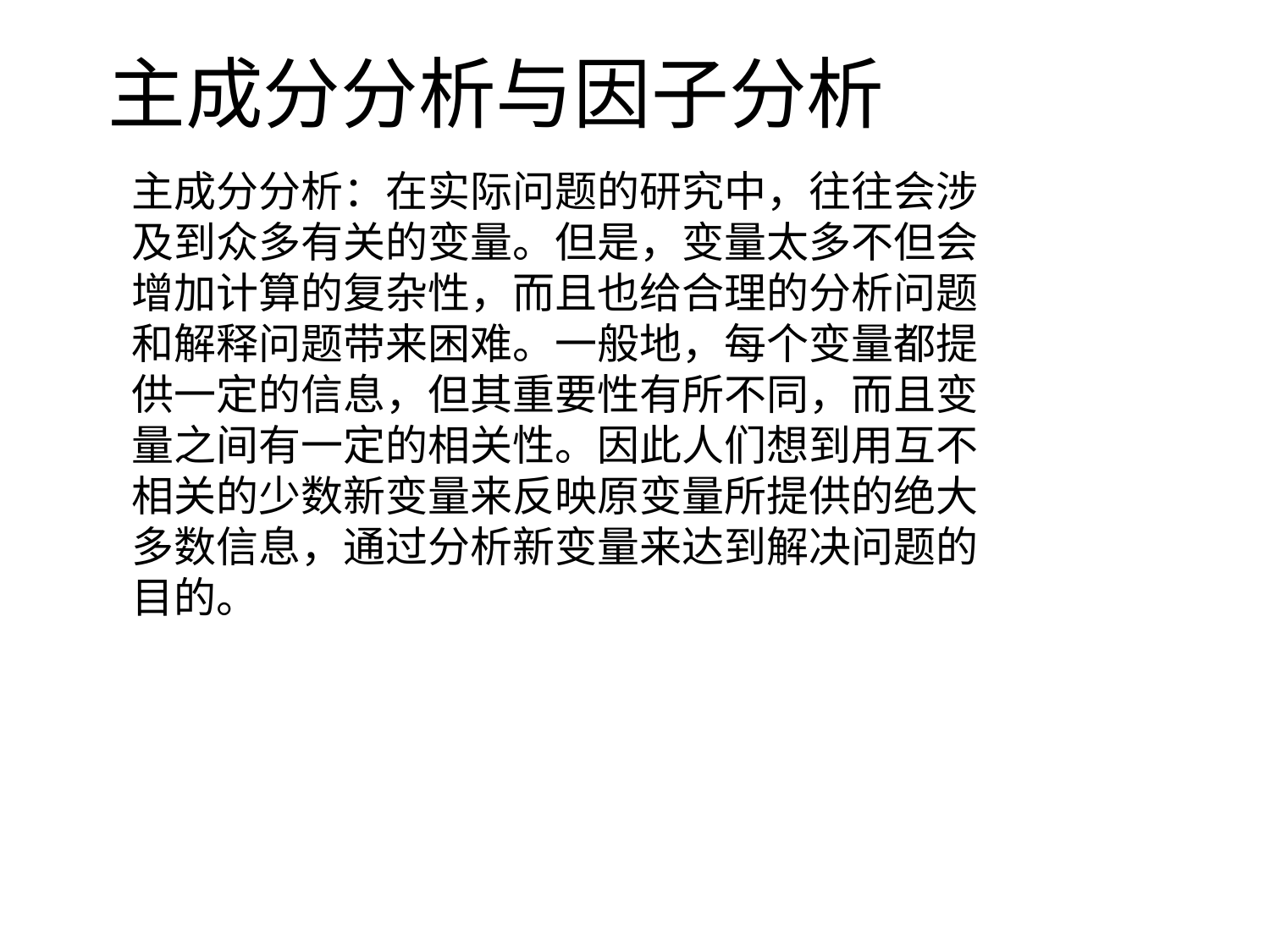

# 主成分分析与因子分析
主成分分析：在实际问题的研究中，往往会涉及到众多有关的变量。但是，变量太多不但会增加计算的复杂性，而且也给合理的分析问题和解释问题带来困难。一般地，每个变量都提供一定的信息，但其重要性有所不同，而且变量之间有一定的相关性。因此人们想到用互不相关的少数新变量来反映原变量所提供的绝大多数信息，通过分析新变量来达到解决问题的目的。